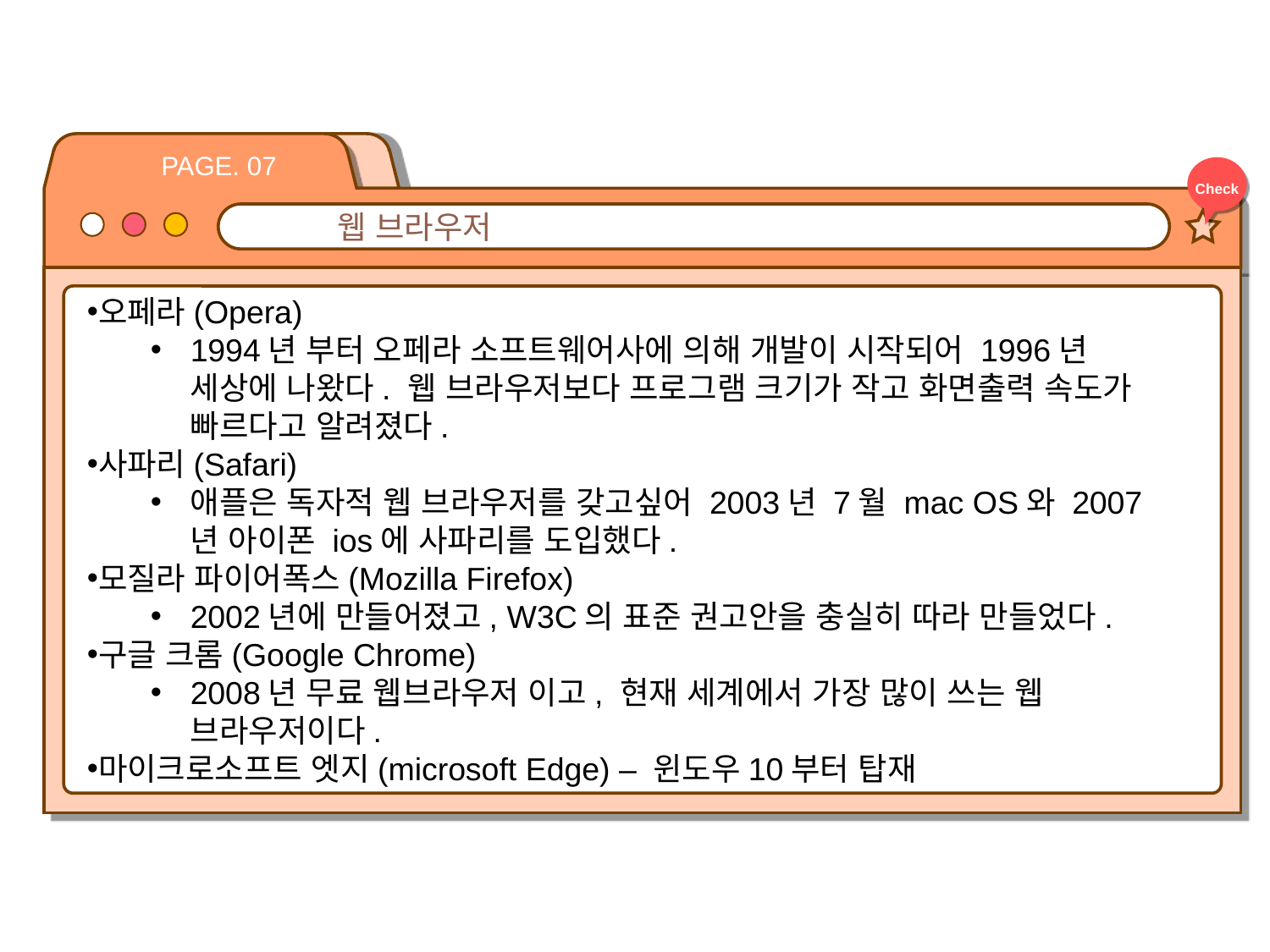

PAGE. 07
Check
🖥️ 웹 브라우저

오페라(Opera)
1994년 부터 오페라 소프트웨어사에 의해 개발이 시작되어 1996년 세상에 나왔다. 웹 브라우저보다 프로그램 크기가 작고 화면출력 속도가 빠르다고 알려졌다.
사파리(Safari)
애플은 독자적 웹 브라우저를 갖고싶어 2003년 7월 mac OS와 2007년 아이폰 ios에 사파리를 도입했다.
모질라 파이어폭스(Mozilla Firefox)
2002년에 만들어졌고, W3C의 표준 권고안을 충실히 따라 만들었다.
구글 크롬(Google Chrome)
2008년 무료 웹브라우저 이고, 현재 세계에서 가장 많이 쓰는 웹 브라우저이다.
마이크로소프트 엣지(microsoft Edge) – 윈도우10부터 탑재